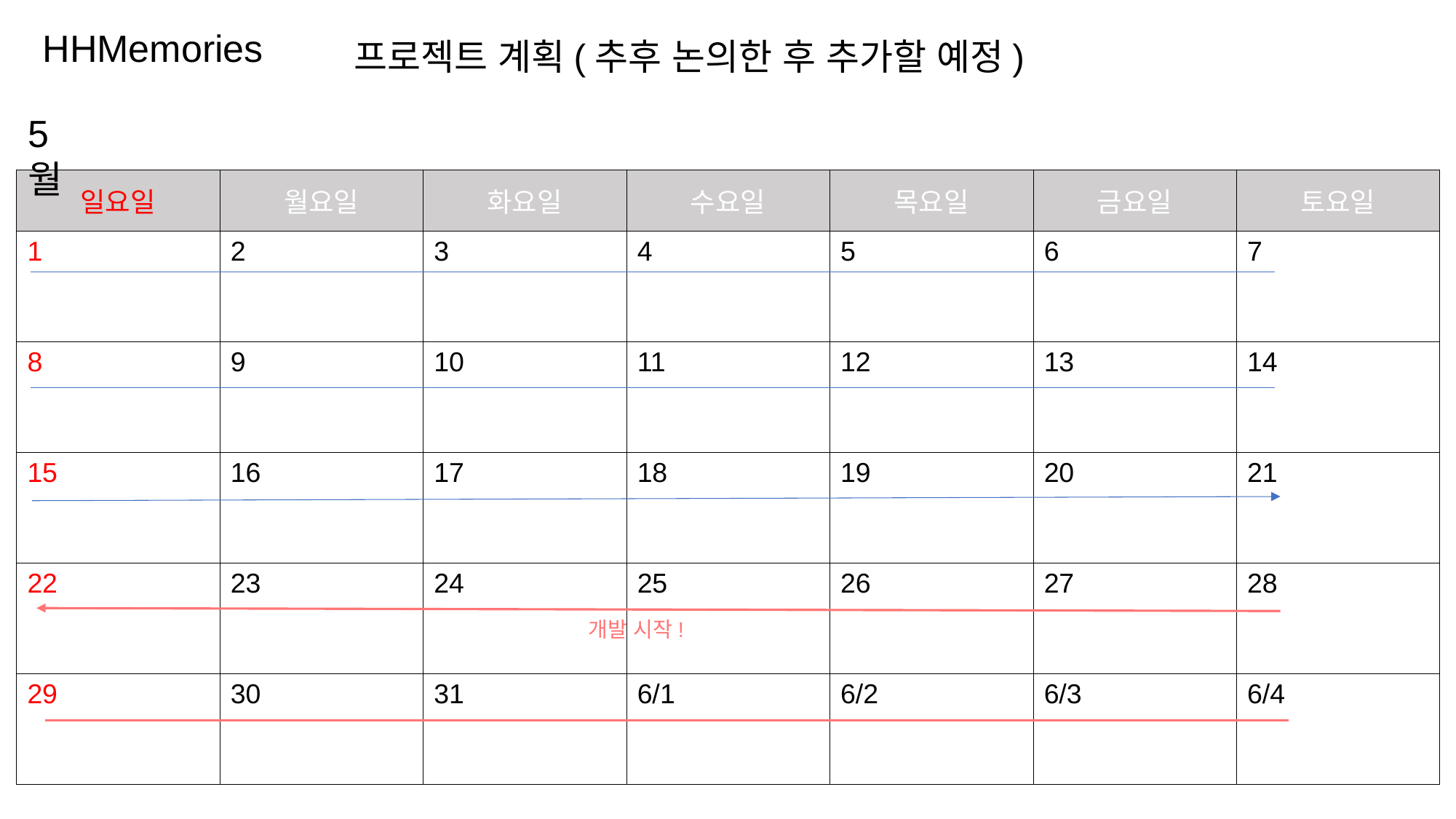

HHMemories
프로젝트 계획(추후 논의한 후 추가할 예정)
5월
| 일요일 | 월요일 | 화요일 | 수요일 | 목요일 | 금요일 | 토요일 |
| --- | --- | --- | --- | --- | --- | --- |
| 1 | 2 | 3 | 4 | 5 | 6 | 7 |
| 8 | 9 | 10 | 11 | 12 | 13 | 14 |
| 15 | 16 | 17 | 18 | 19 | 20 | 21 |
| 22 | 23 | 24 | 25 | 26 | 27 | 28 |
| 29 | 30 | 31 | 6/1 | 6/2 | 6/3 | 6/4 |
개발 시작!